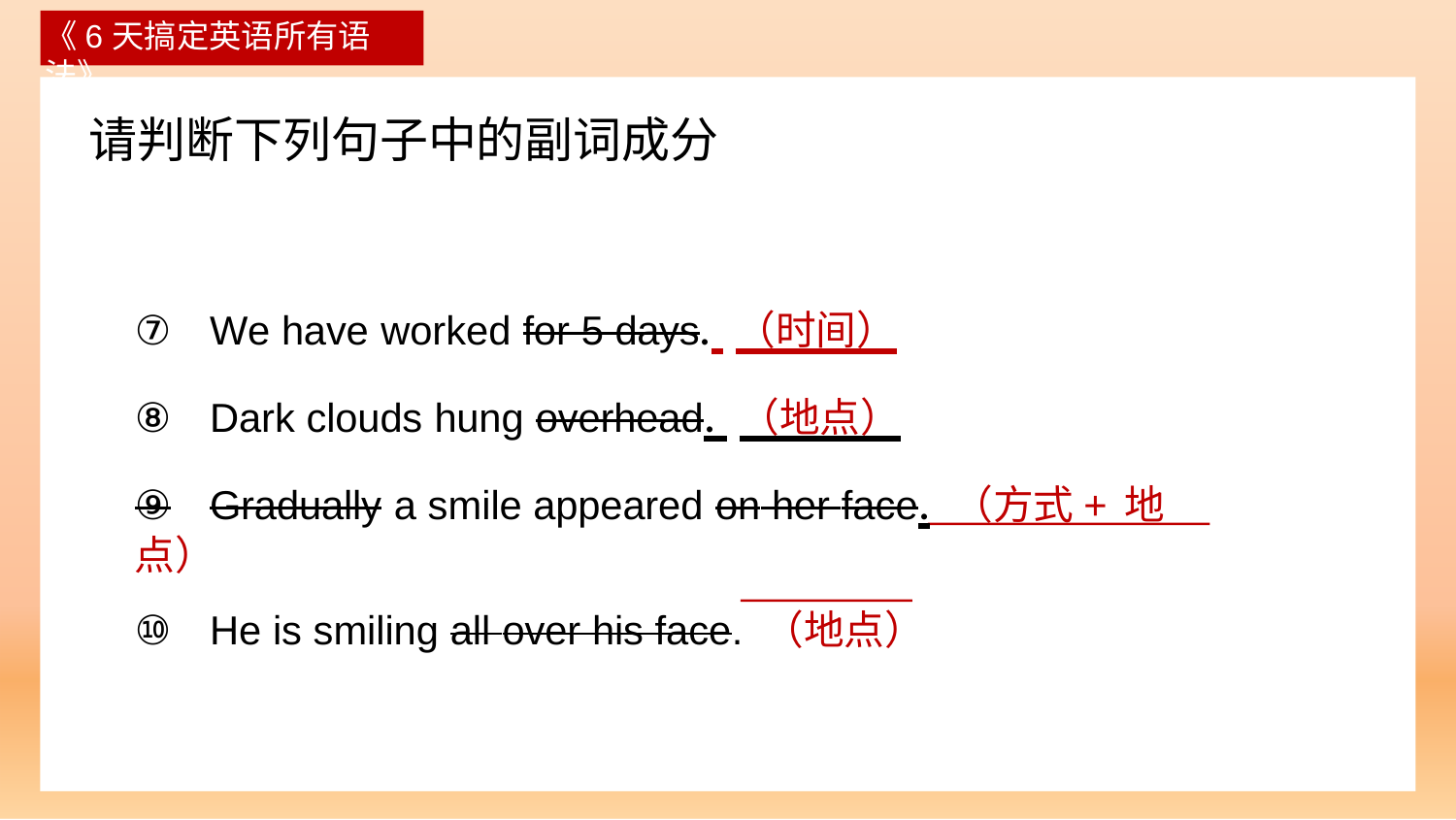

《6天搞定英语所有语法》
# 请判断下列句子中的副词成分
⑦	We have worked for 5 days. （时间）
⑧	Dark clouds hung overhead. （地点）
⑨	Gradually a smile appeared on her face. （方式+地点）
⑩	He is smiling all over his face. （地点）